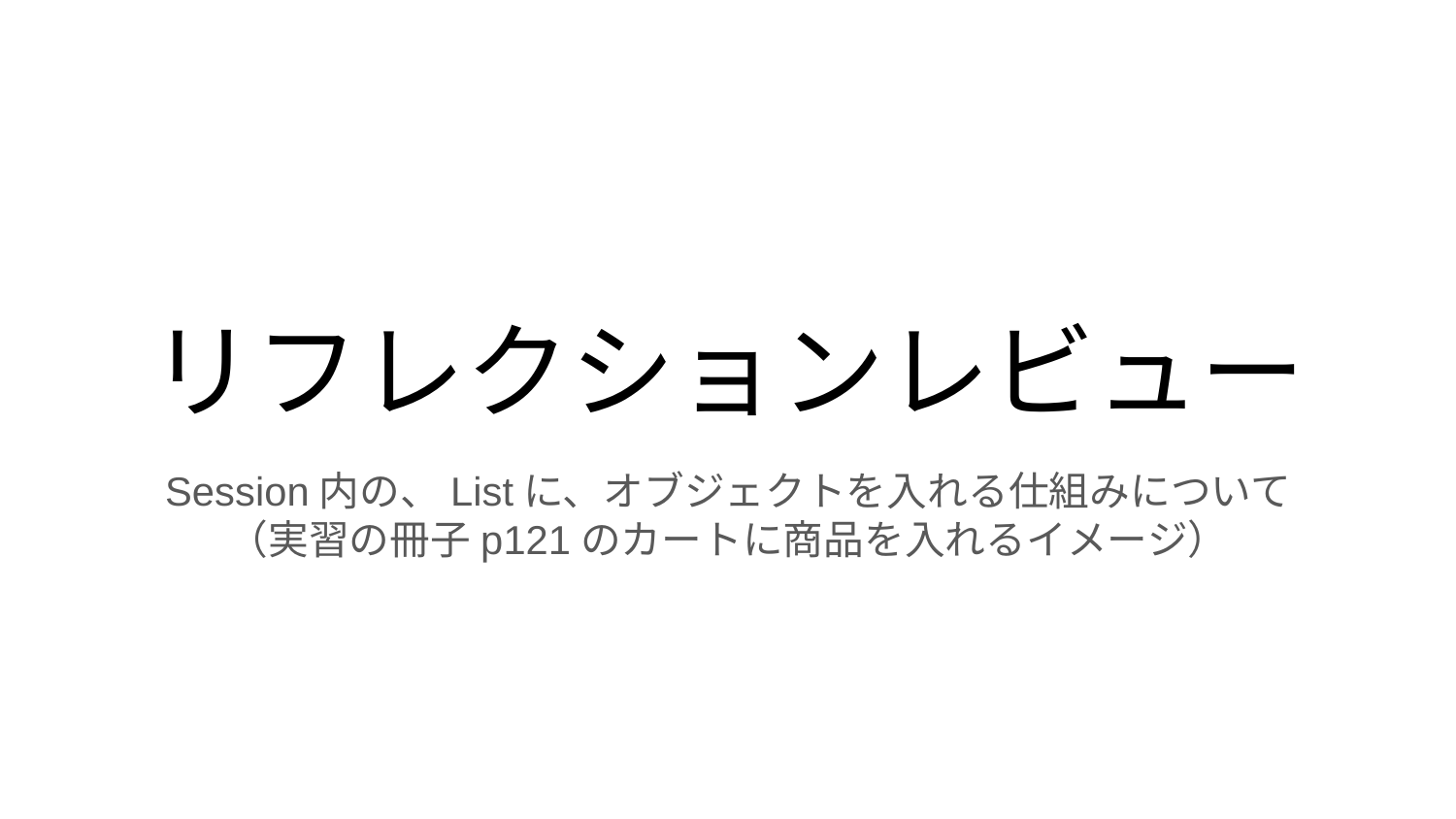

# リフレクションレビュー
Session内の、Listに、オブジェクトを入れる仕組みについて
（実習の冊子p121のカートに商品を入れるイメージ）